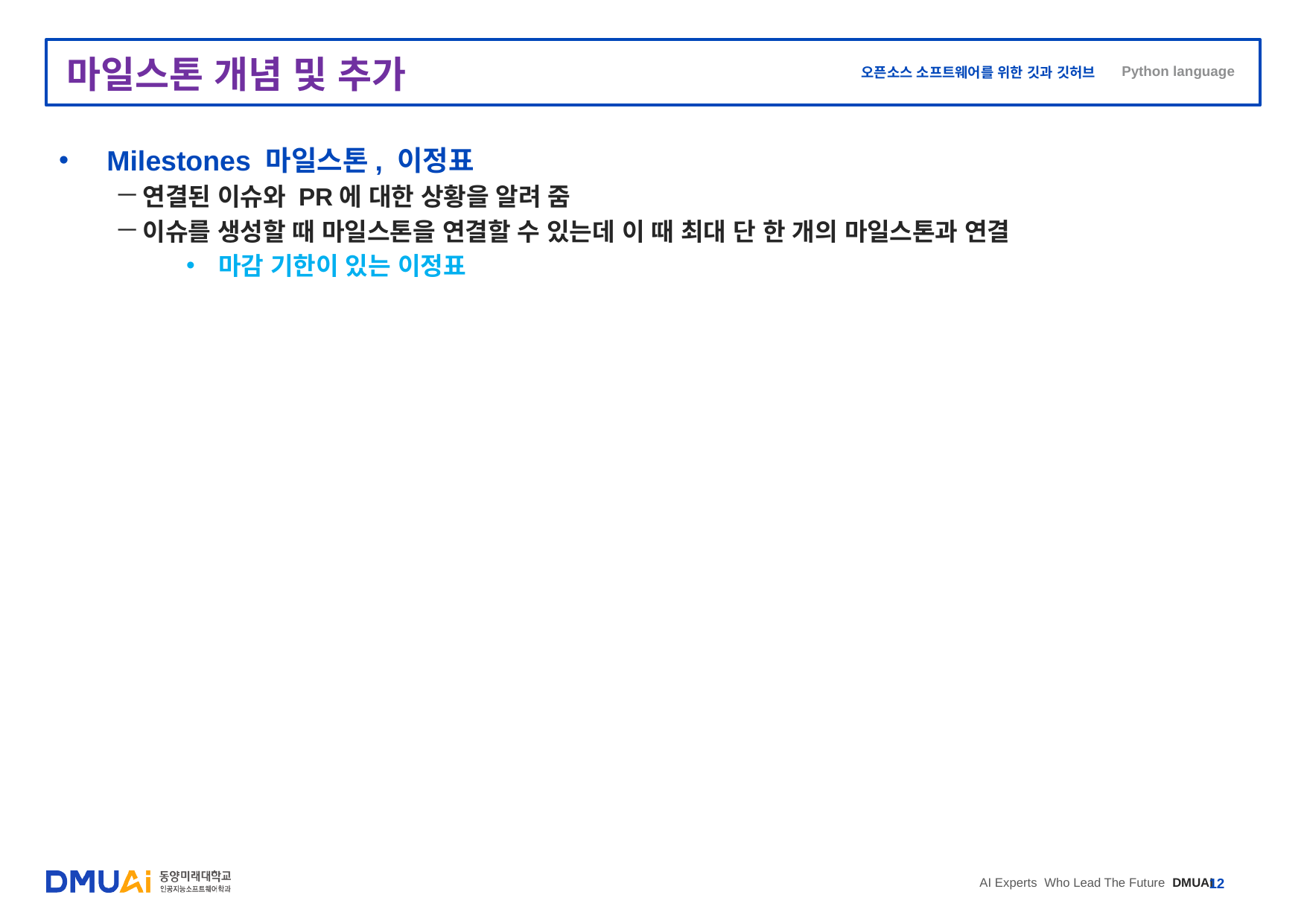

# 마일스톤 개념 및 추가
Milestones 마일스톤, 이정표
연결된 이슈와 PR에 대한 상황을 알려 줌
이슈를 생성할 때 마일스톤을 연결할 수 있는데 이 때 최대 단 한 개의 마일스톤과 연결
마감 기한이 있는 이정표